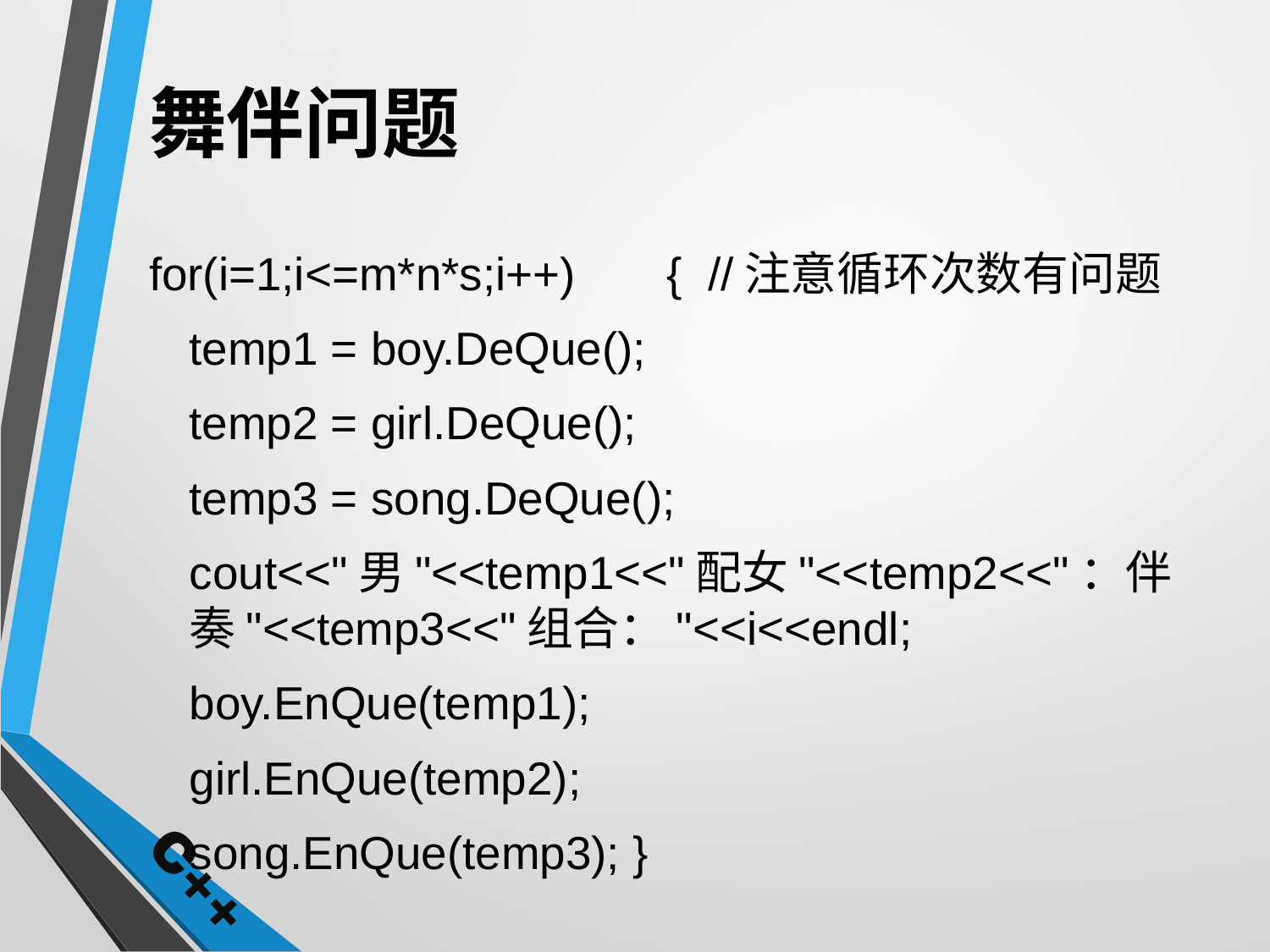

# 舞伴问题
for(i=1;i<=m*n*s;i++)	{  //注意循环次数有问题
			temp1 = boy.DeQue();
			temp2 = girl.DeQue();
			temp3 = song.DeQue();
			cout<<"男"<<temp1<<"配女"<<temp2<<"：伴奏"<<temp3<<"组合："<<i<<endl;
			boy.EnQue(temp1);
			girl.EnQue(temp2);
			song.EnQue(temp3); }